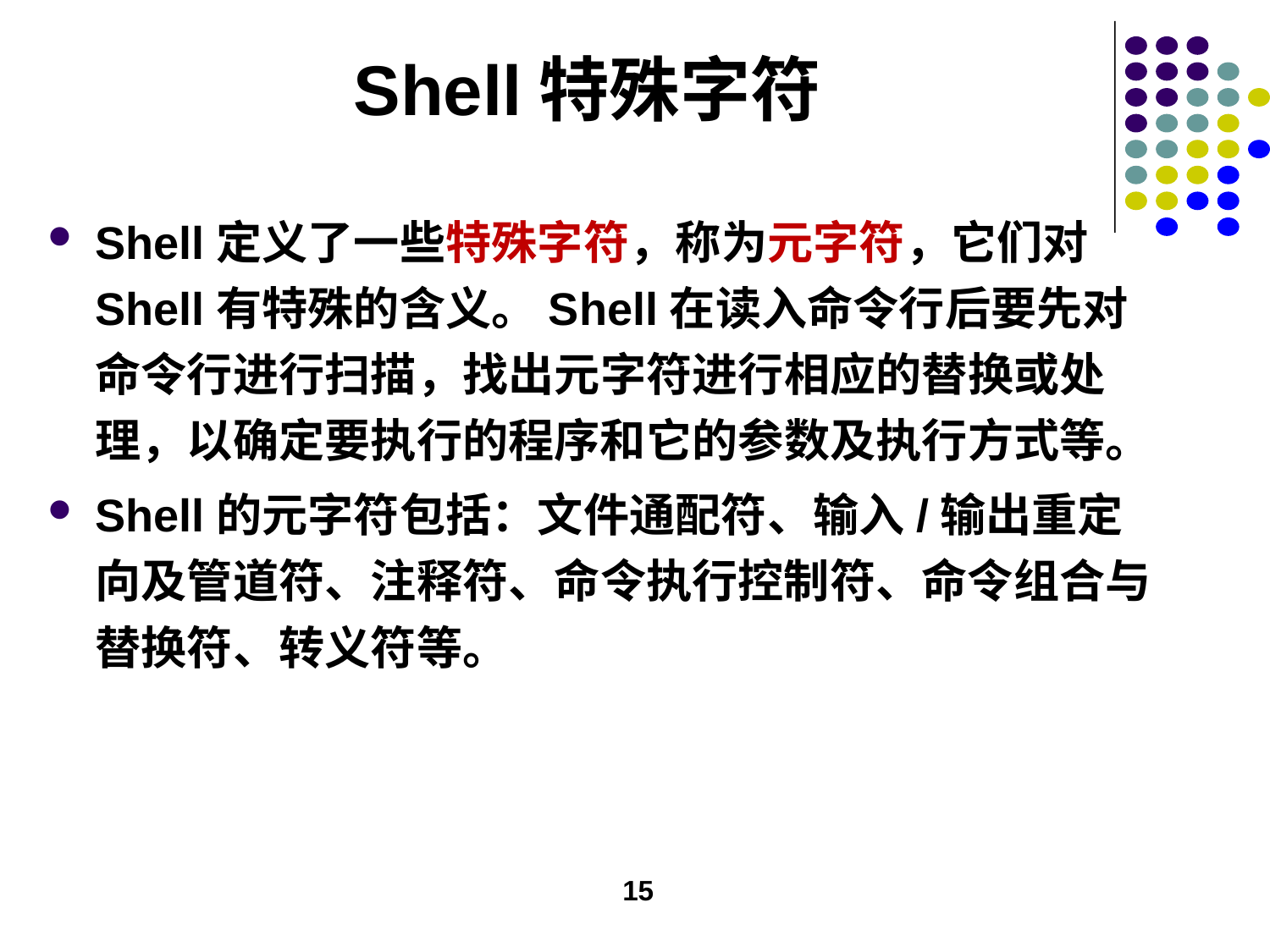

Shell特殊字符
Shell定义了一些特殊字符，称为元字符，它们对Shell有特殊的含义。Shell在读入命令行后要先对命令行进行扫描，找出元字符进行相应的替换或处理，以确定要执行的程序和它的参数及执行方式等。
Shell的元字符包括：文件通配符、输入/输出重定向及管道符、注释符、命令执行控制符、命令组合与替换符、转义符等。

15